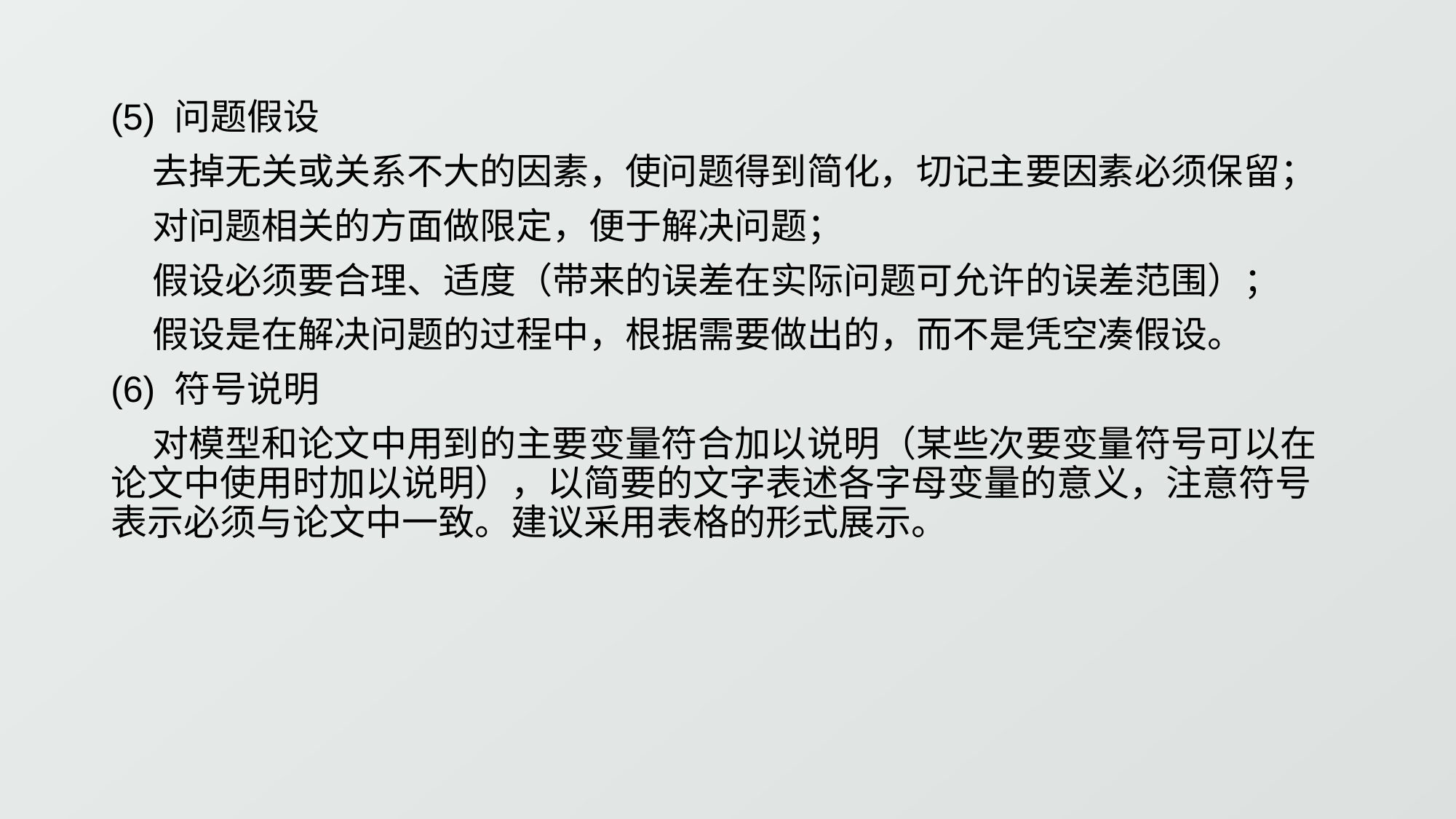

(5) 问题假设
    去掉无关或关系不大的因素，使问题得到简化，切记主要因素必须保留；
    对问题相关的方面做限定，便于解决问题；
    假设必须要合理、适度（带来的误差在实际问题可允许的误差范围）；
    假设是在解决问题的过程中，根据需要做出的，而不是凭空凑假设。
(6) 符号说明
    对模型和论文中用到的主要变量符合加以说明（某些次要变量符号可以在论文中使用时加以说明），以简要的文字表述各字母变量的意义，注意符号表示必须与论文中一致。建议采用表格的形式展示。